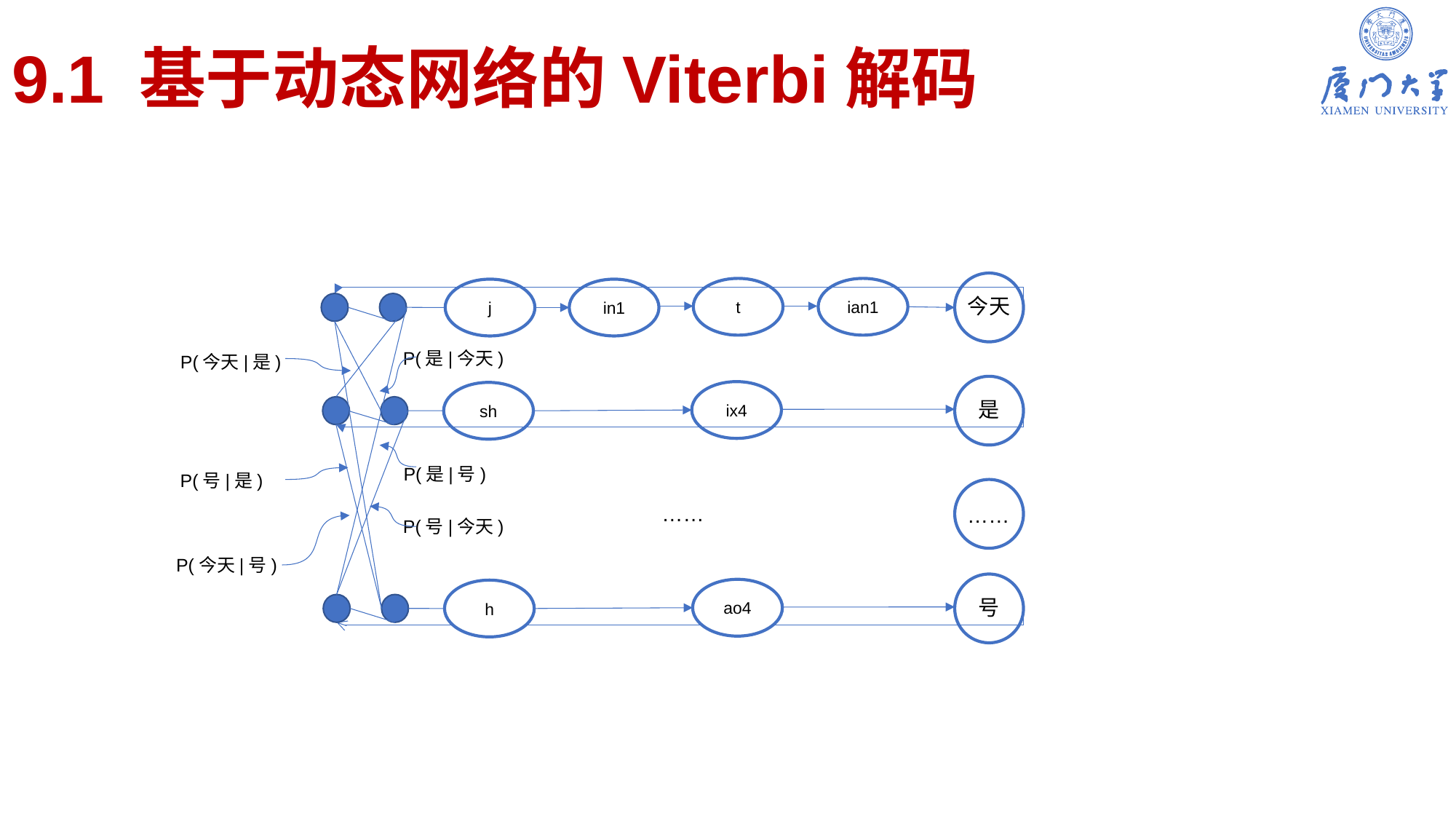

# 9.1 基于动态网络的Viterbi解码

t
ian1
j
in1
今天

P(是|今天)
P(今天|是)

ix4
sh
是

P(是|号)
P(号|是)

……
……
P(号|今天)
P(今天|号)

ao4
h
号